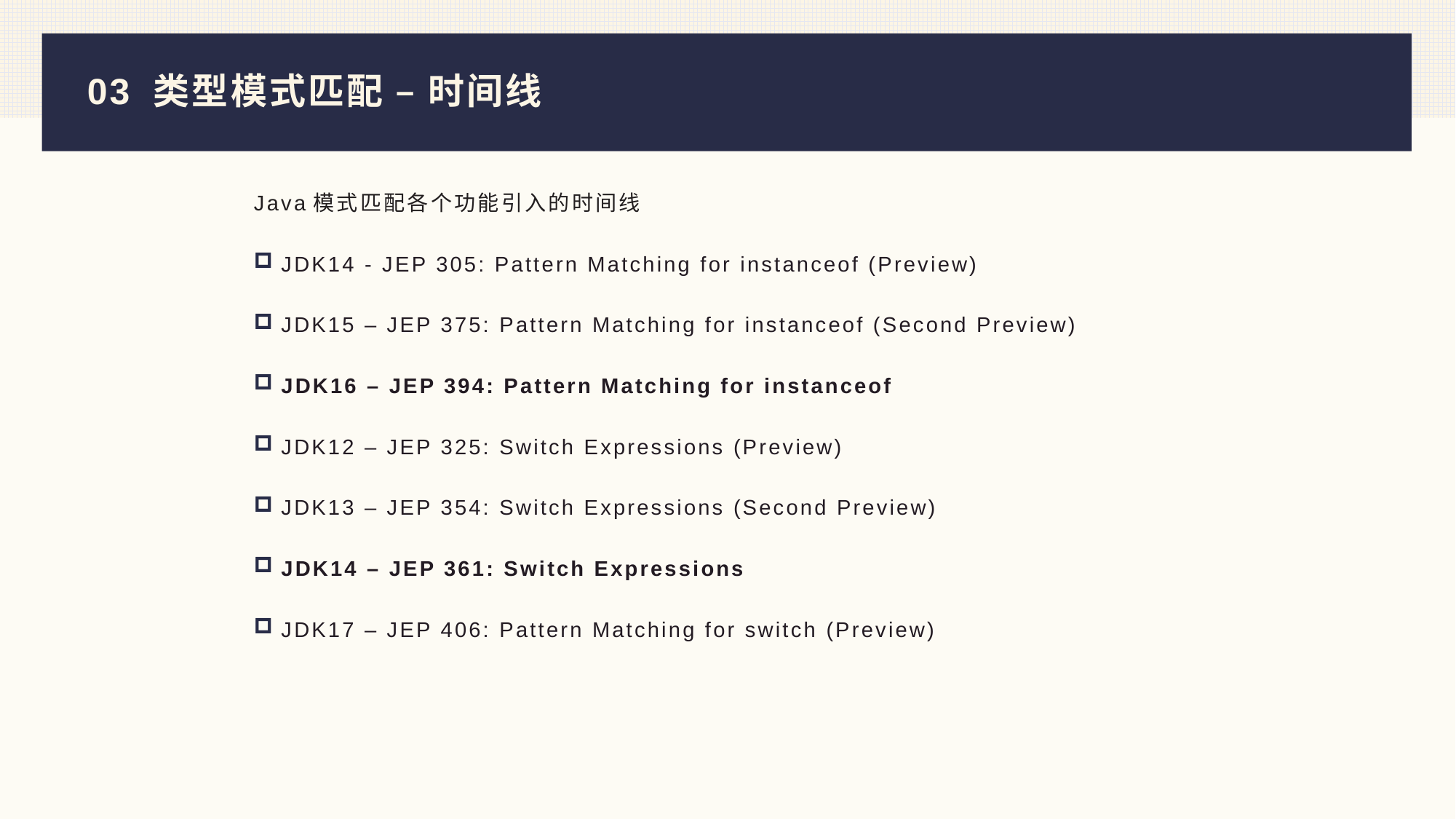

# 03 类型模式匹配 – 时间线
Java模式匹配各个功能引入的时间线
JDK14 - JEP 305: Pattern Matching for instanceof (Preview)
JDK15 – JEP 375: Pattern Matching for instanceof (Second Preview)
JDK16 – JEP 394: Pattern Matching for instanceof
JDK12 – JEP 325: Switch Expressions (Preview)
JDK13 – JEP 354: Switch Expressions (Second Preview)
JDK14 – JEP 361: Switch Expressions
JDK17 – JEP 406: Pattern Matching for switch (Preview)